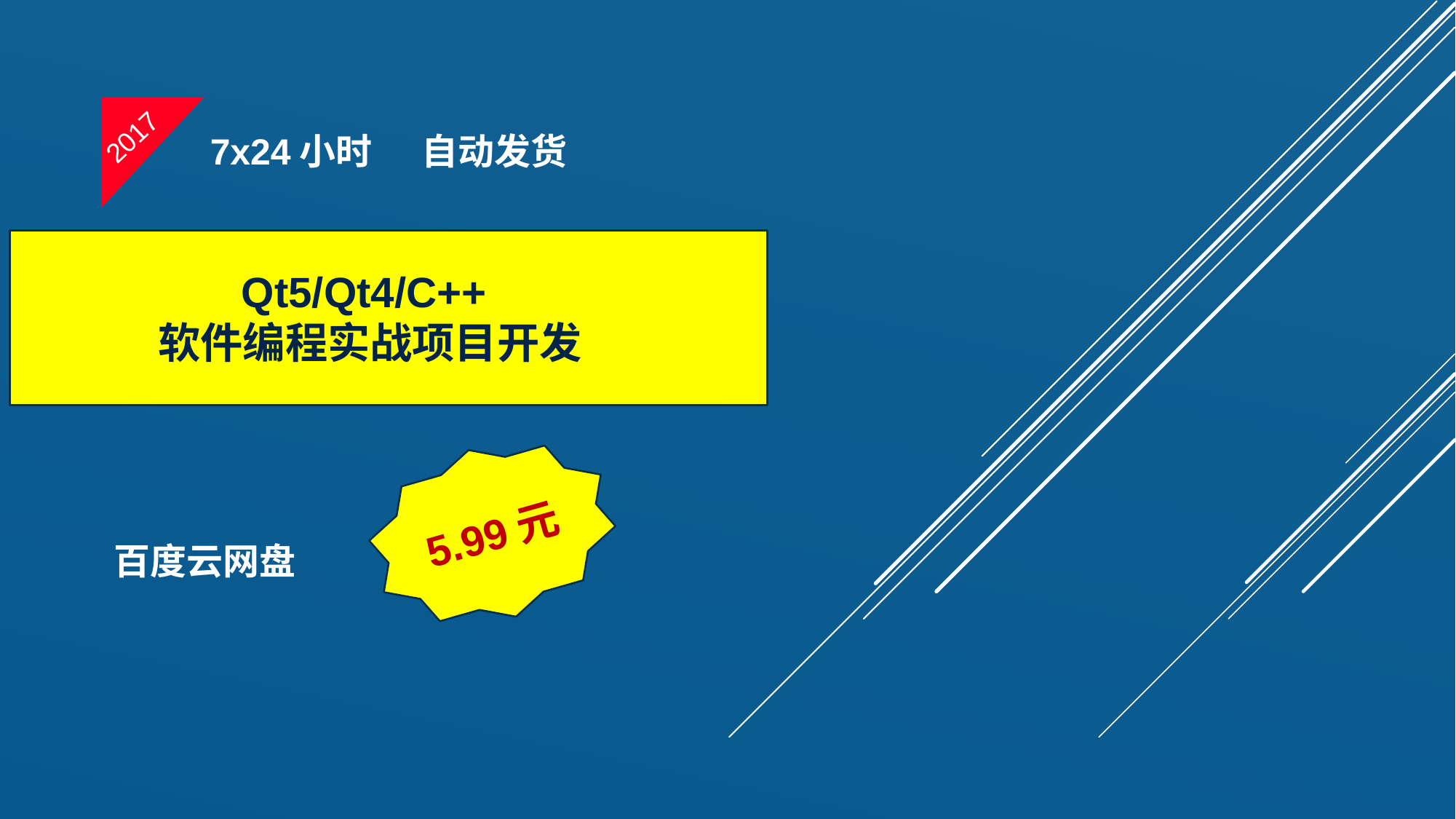

2017
7x24小时      自动发货

Qt5/Qt4/C++
软件编程实战项目开发
5.99元
百度云网盘